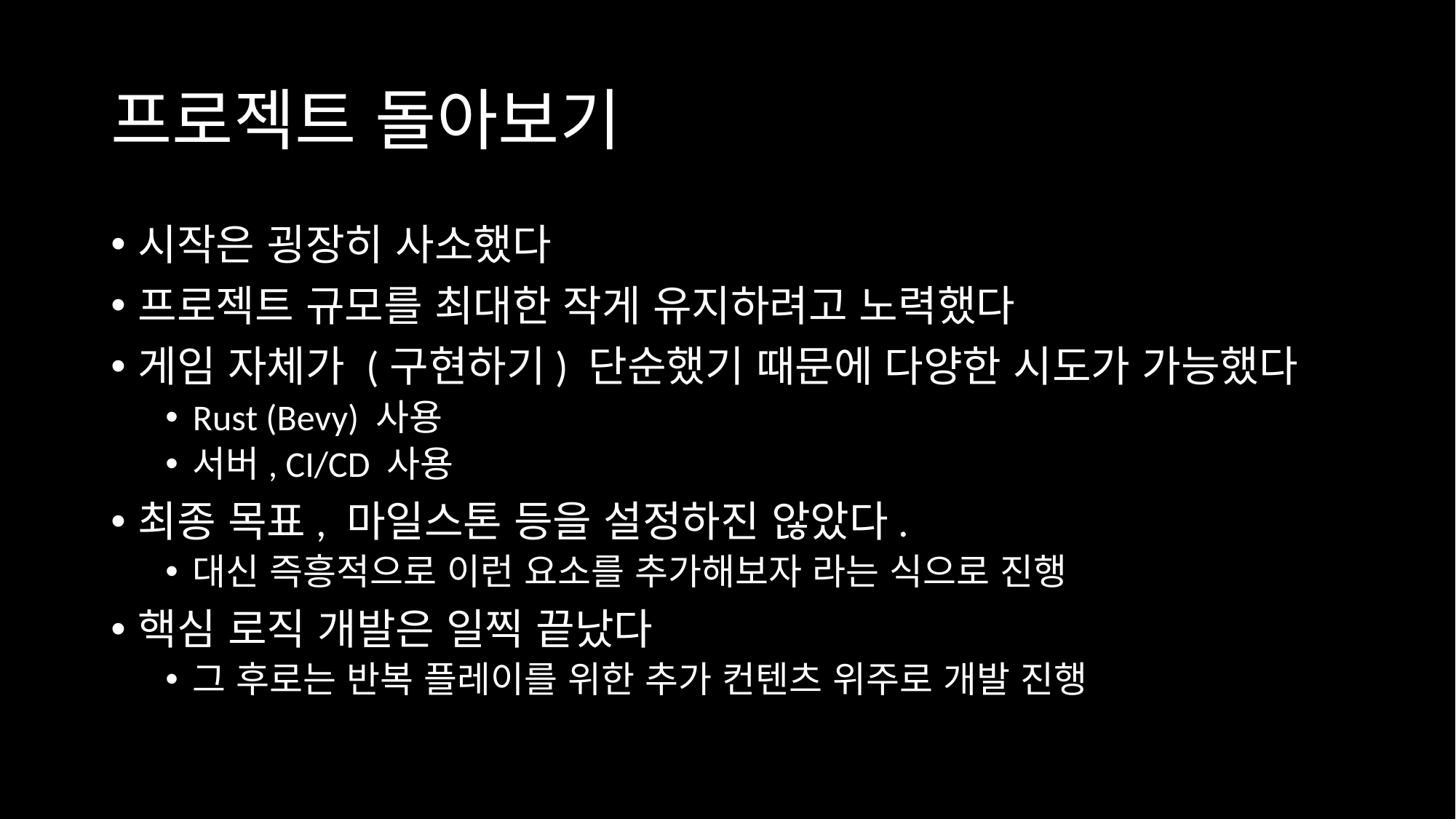

# 프로젝트 돌아보기
시작은 굉장히 사소했다
프로젝트 규모를 최대한 작게 유지하려고 노력했다
게임 자체가 (구현하기) 단순했기 때문에 다양한 시도가 가능했다
Rust (Bevy) 사용
서버, CI/CD 사용
최종 목표, 마일스톤 등을 설정하진 않았다.
대신 즉흥적으로 이런 요소를 추가해보자 라는 식으로 진행
핵심 로직 개발은 일찍 끝났다
그 후로는 반복 플레이를 위한 추가 컨텐츠 위주로 개발 진행